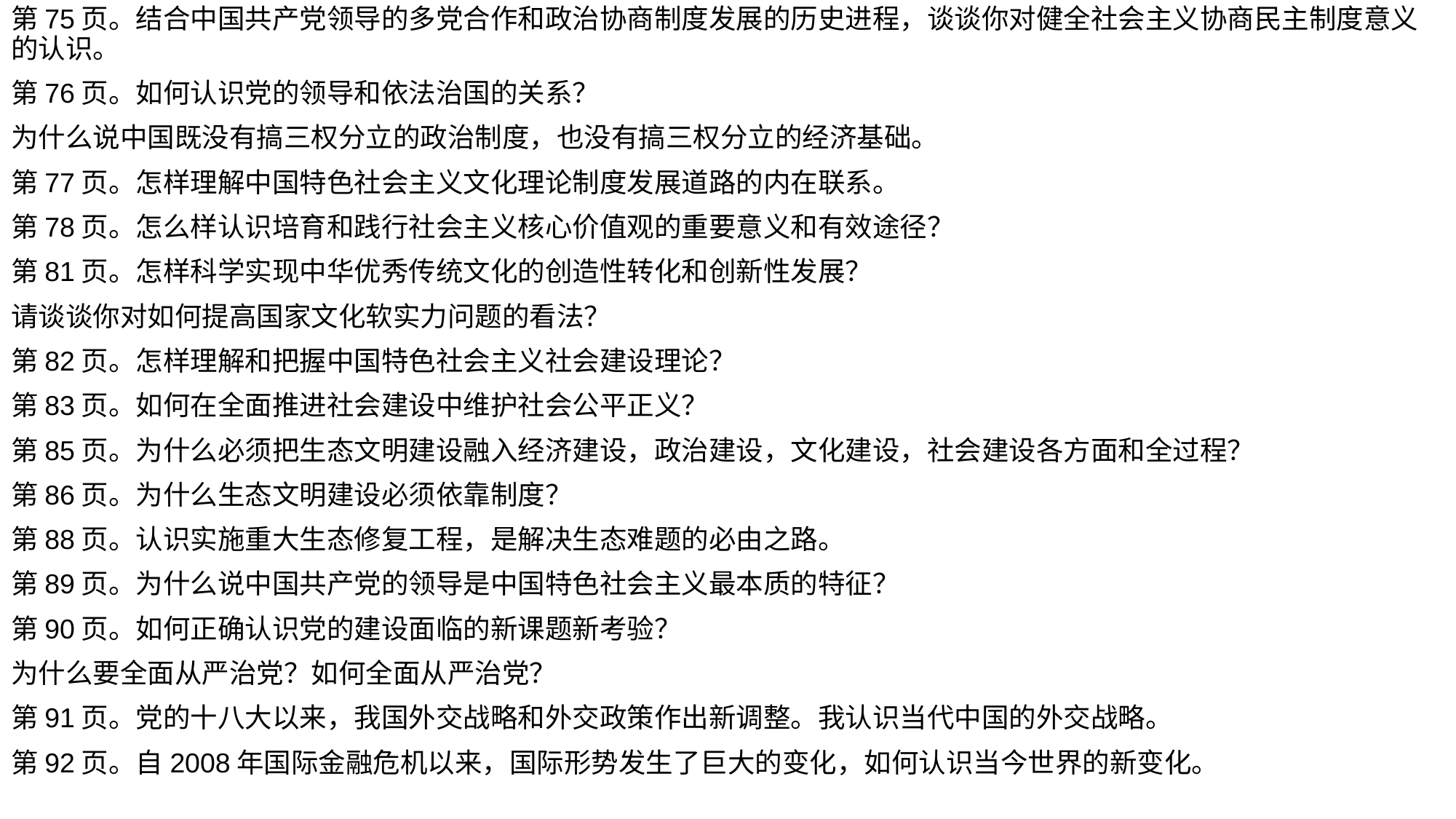

第75页。结合中国共产党领导的多党合作和政治协商制度发展的历史进程，谈谈你对健全社会主义协商民主制度意义的认识。
第76页。如何认识党的领导和依法治国的关系？
为什么说中国既没有搞三权分立的政治制度，也没有搞三权分立的经济基础。
第77页。怎样理解中国特色社会主义文化理论制度发展道路的内在联系。
第78页。怎么样认识培育和践行社会主义核心价值观的重要意义和有效途径？
第81页。怎样科学实现中华优秀传统文化的创造性转化和创新性发展？
请谈谈你对如何提高国家文化软实力问题的看法？
第82页。怎样理解和把握中国特色社会主义社会建设理论？
第83页。如何在全面推进社会建设中维护社会公平正义？
第85页。为什么必须把生态文明建设融入经济建设，政治建设，文化建设，社会建设各方面和全过程？
第86页。为什么生态文明建设必须依靠制度？
第88页。认识实施重大生态修复工程，是解决生态难题的必由之路。
第89页。为什么说中国共产党的领导是中国特色社会主义最本质的特征？
第90页。如何正确认识党的建设面临的新课题新考验？
为什么要全面从严治党？如何全面从严治党？
第91页。党的十八大以来，我国外交战略和外交政策作出新调整。我认识当代中国的外交战略。
第92页。自2008年国际金融危机以来，国际形势发生了巨大的变化，如何认识当今世界的新变化。